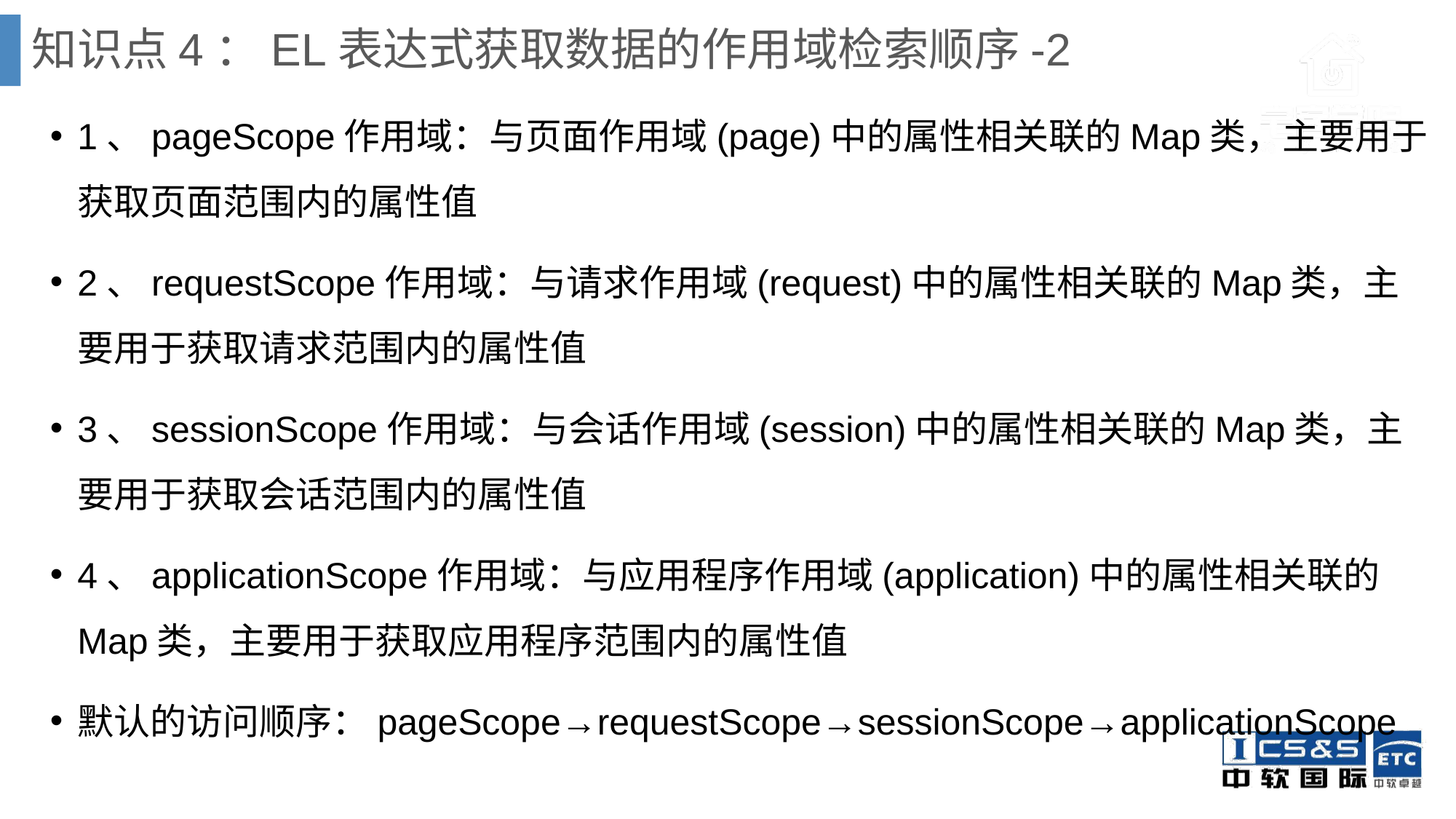

# 知识点4：EL表达式获取数据的作用域检索顺序-2

1、pageScope作用域：与页面作用域(page)中的属性相关联的Map类，主要用于获取页面范围内的属性值
2、requestScope作用域：与请求作用域(request)中的属性相关联的Map类，主要用于获取请求范围内的属性值
3、sessionScope作用域：与会话作用域(session)中的属性相关联的Map类，主要用于获取会话范围内的属性值
4、applicationScope作用域：与应用程序作用域(application)中的属性相关联的Map类，主要用于获取应用程序范围内的属性值
默认的访问顺序：pageScope→requestScope→sessionScope→applicationScope